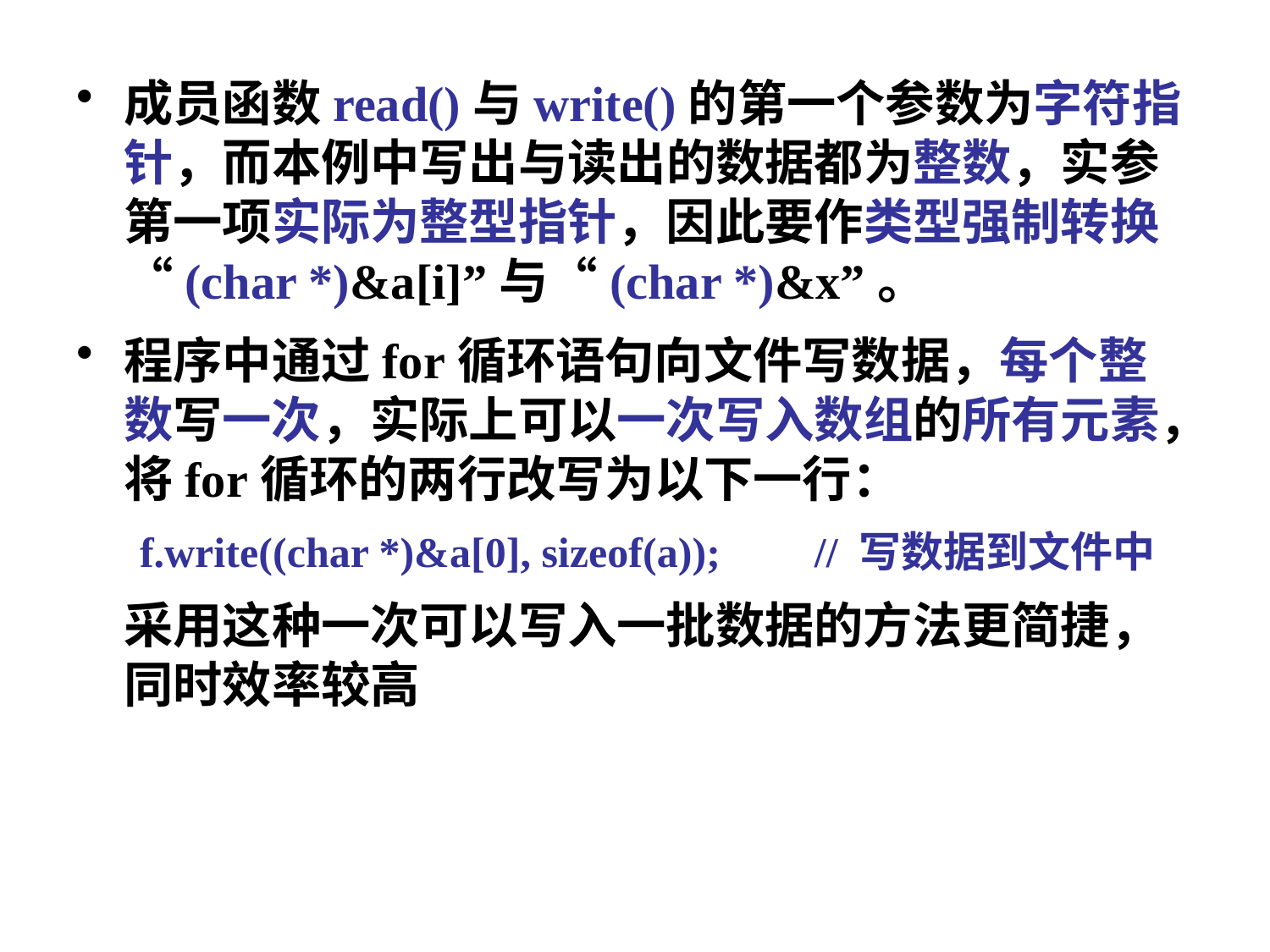

成员函数read()与write()的第一个参数为字符指针，而本例中写出与读出的数据都为整数，实参第一项实际为整型指针，因此要作类型强制转换“(char *)&a[i]”与“(char *)&x”。
程序中通过for循环语句向文件写数据，每个整数写一次，实际上可以一次写入数组的所有元素，将for循环的两行改写为以下一行：
f.write((char *)&a[0], sizeof(a));	// 写数据到文件中
	采用这种一次可以写入一批数据的方法更简捷，同时效率较高